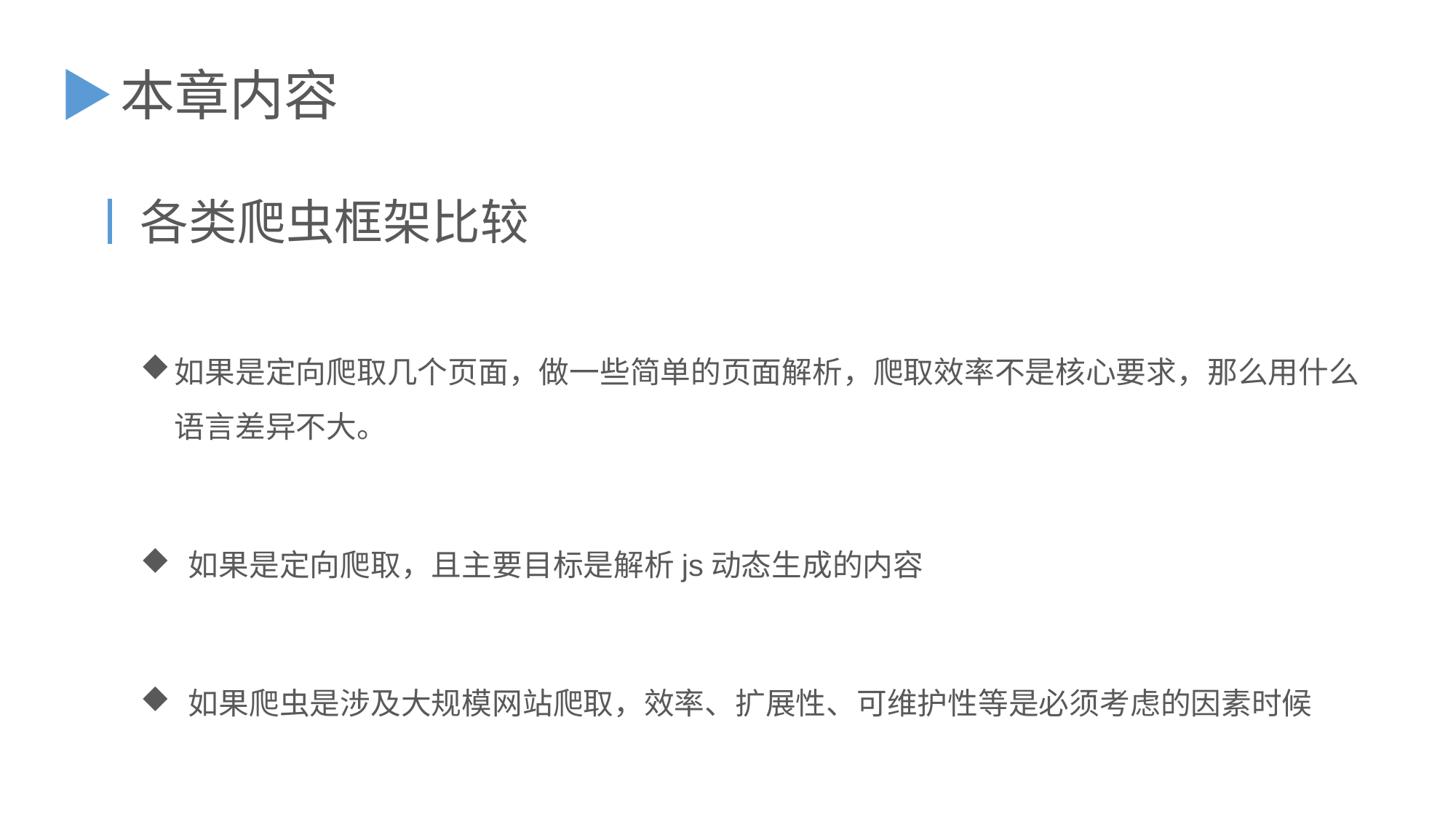

本章内容

各类爬虫框架比较

如果是定向爬取几个页面，做一些简单的页面解析，爬取效率不是核心要求，那么用什么语言差异不大。

 如果是定向爬取，且主要目标是解析js动态生成的内容

 如果爬虫是涉及大规模网站爬取，效率、扩展性、可维护性等是必须考虑的因素时候